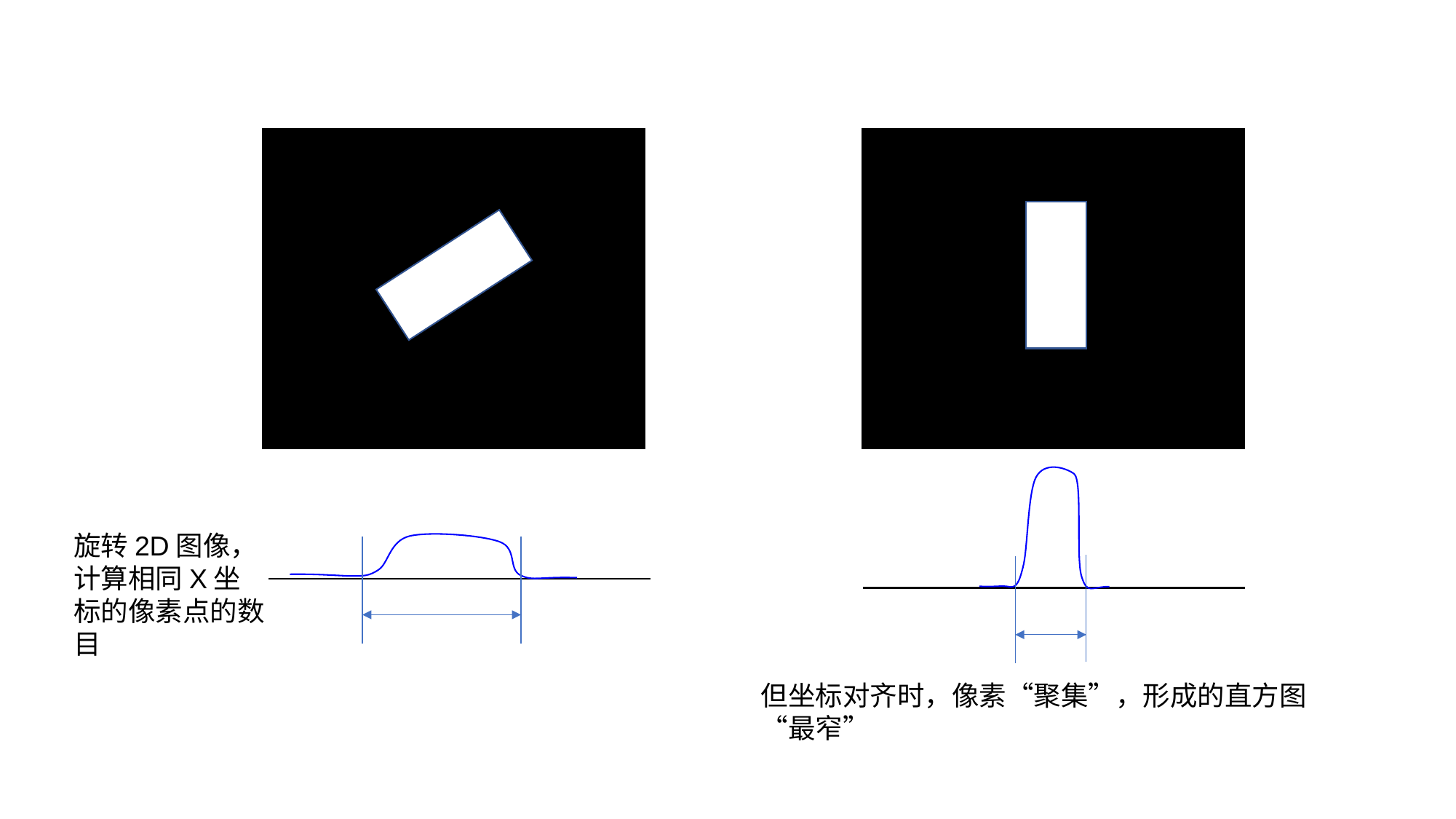

旋转2D图像，计算相同X坐标的像素点的数目
但坐标对齐时，像素“聚集”，形成的直方图“最窄”